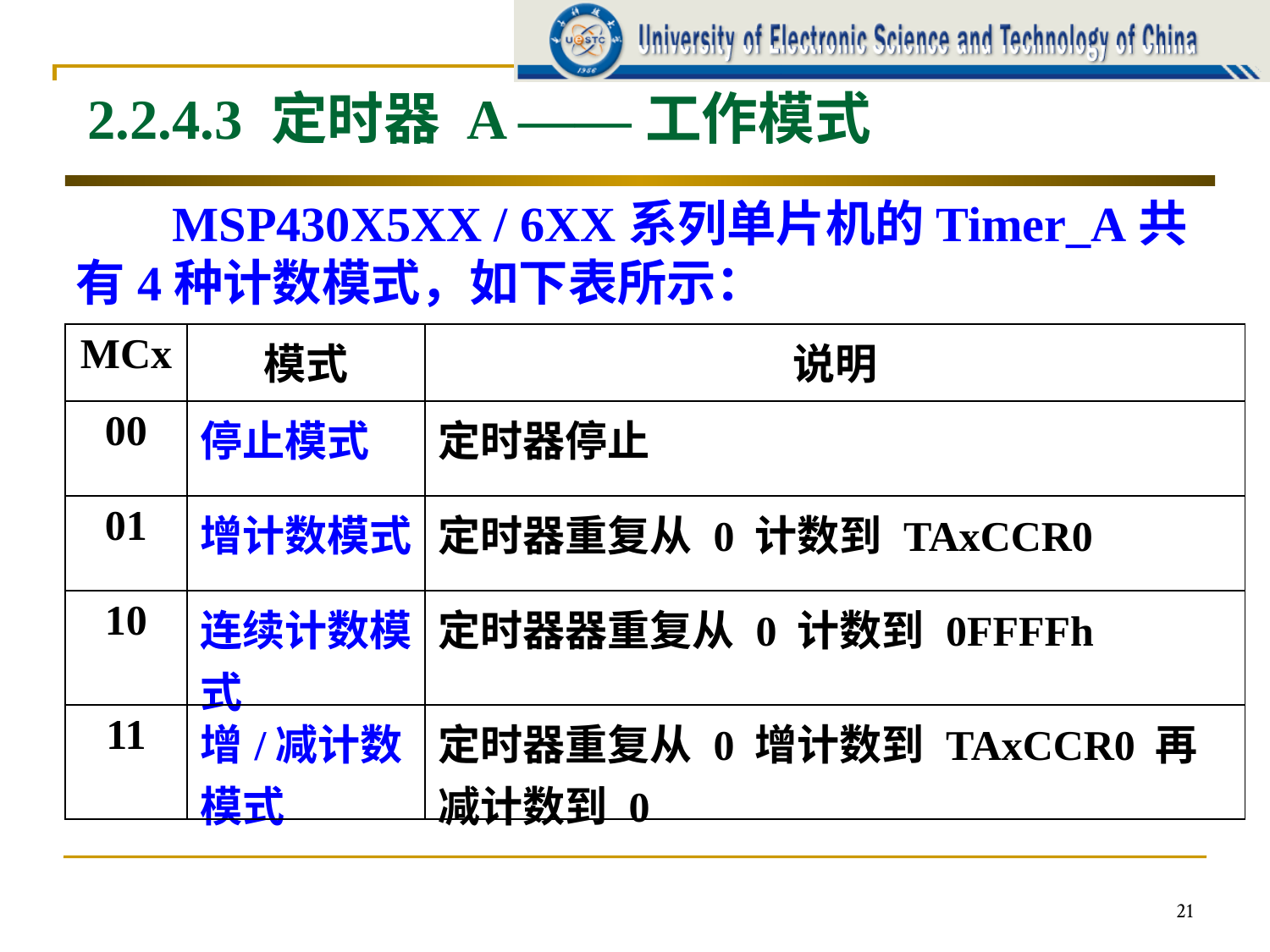

2.2.4.3 定时器 A ——工作模式
       MSP430X5XX / 6XX系列单片机的Timer_A共有4种计数模式，如下表所示：

| MCx | 模式 | 说明 |
| --- | --- | --- |
| 00 | 停止模式 | 定时器停止 |
| 01 | 增计数模式 | 定时器重复从 0 计数到 TAxCCR0 |
| 10 | 连续计数模式 | 定时器器重复从 0 计数到 0FFFFh |
| 11 | 增/减计数模式 | 定时器重复从 0 增计数到 TAxCCR0 再减计数到 0 |
21